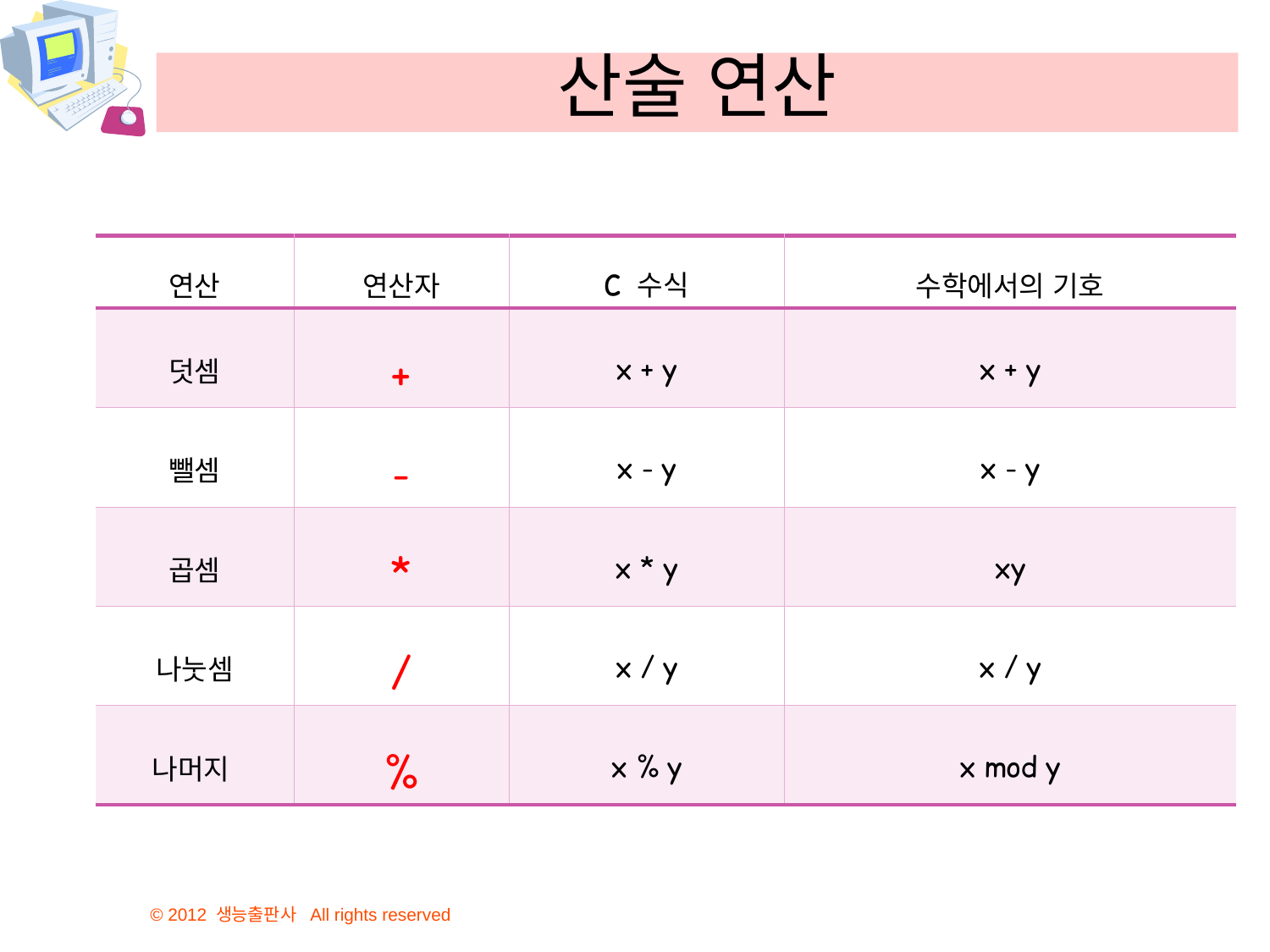

# 산술 연산
| 연산 | 연산자 | C 수식 | 수학에서의 기호 |
| --- | --- | --- | --- |
| 덧셈 | + | x + y | x + y |
| 뺄셈 | - | x - y | x - y |
| 곱셈 | \* | x \* y | xy |
| 나눗셈 | / | x / y | x / y |
| 나머지 | % | x % y | x mod y |